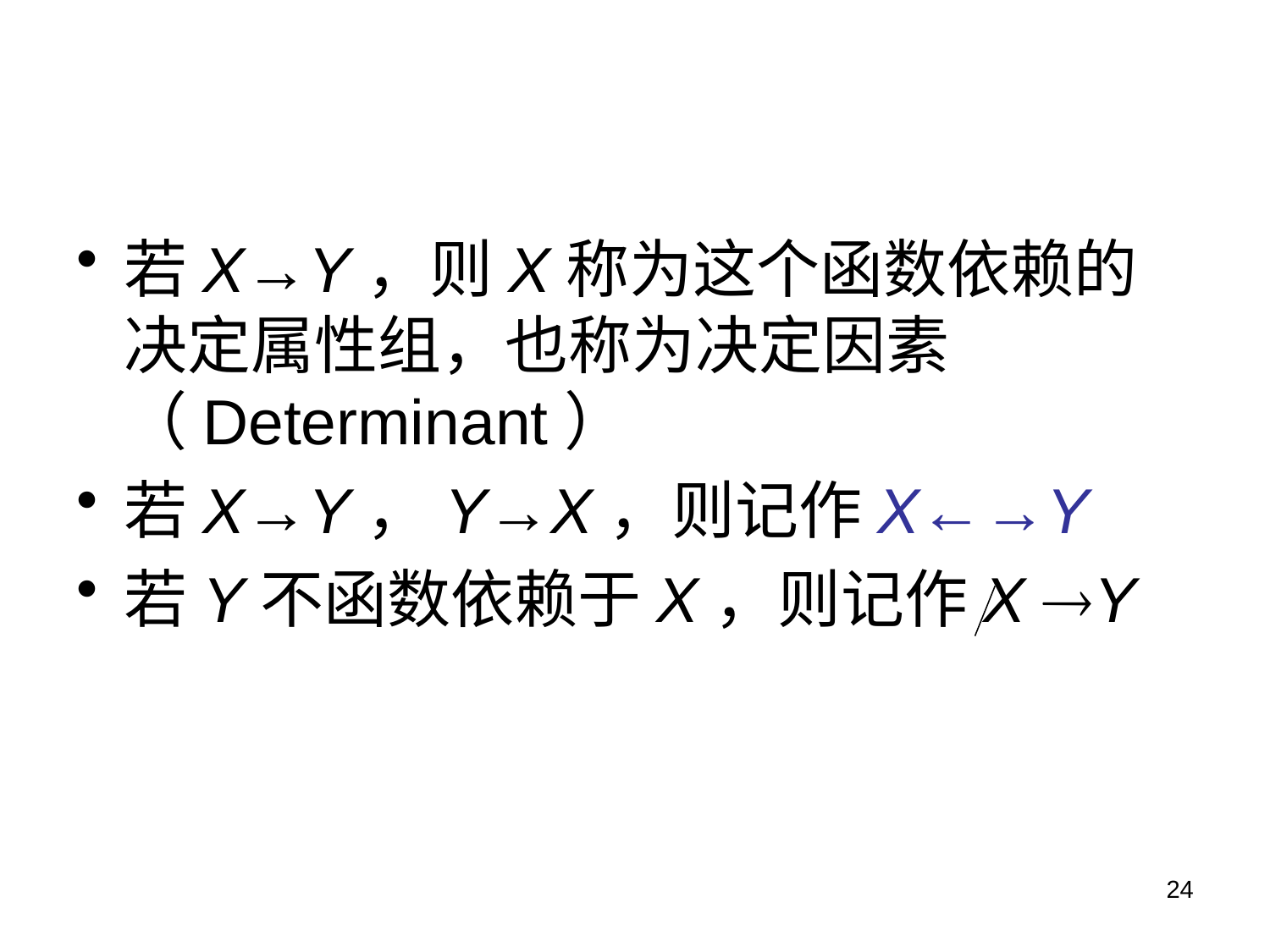

若X→Y，则X称为这个函数依赖的决定属性组，也称为决定因素（Determinant）
若X→Y，Y→X，则记作X←→Y
若Y不函数依赖于X，则记作X →Y
24